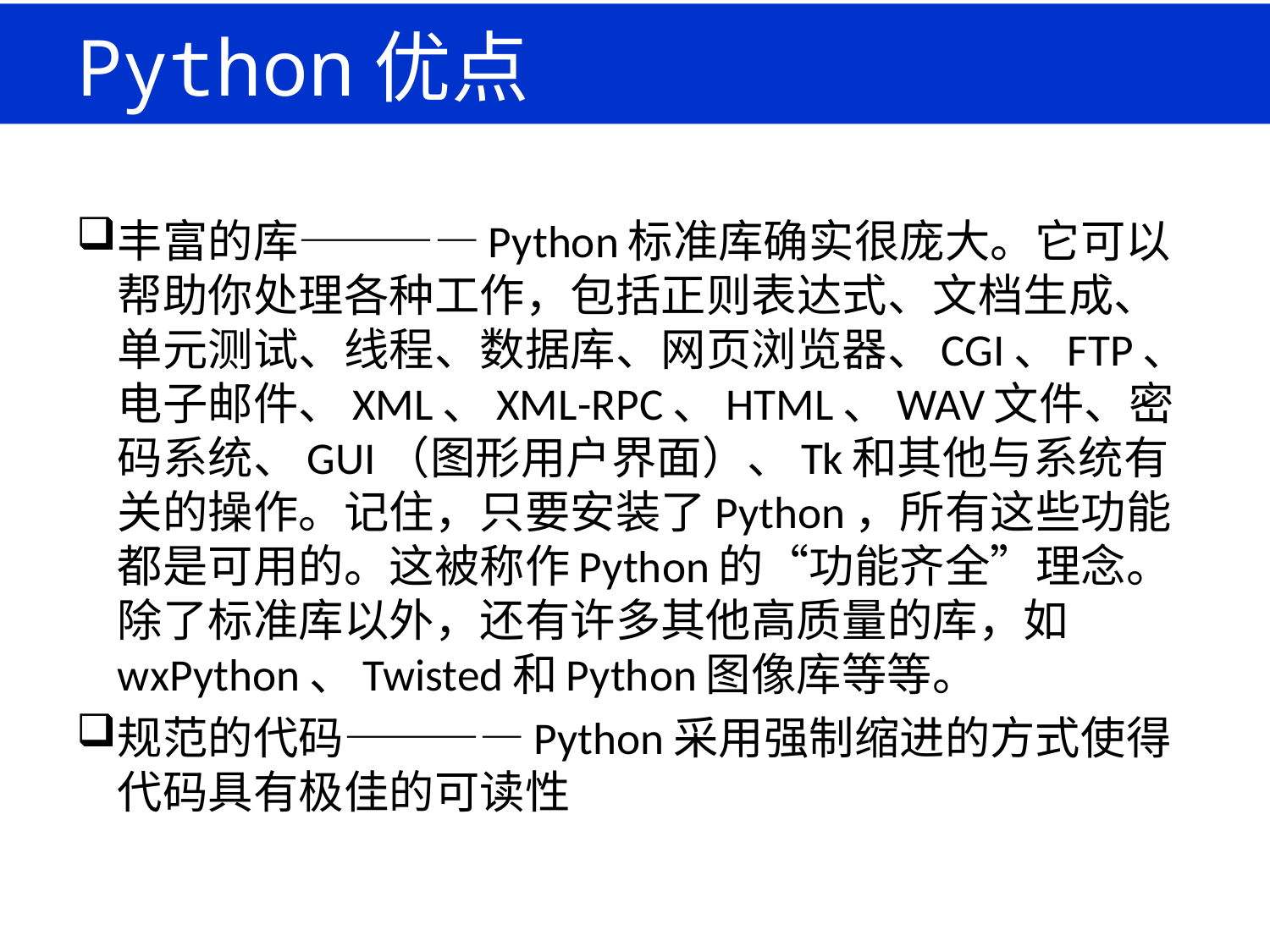

# Python优点
丰富的库————Python标准库确实很庞大。它可以帮助你处理各种工作，包括正则表达式、文档生成、单元测试、线程、数据库、网页浏览器、CGI、FTP、电子邮件、XML、XML-RPC、HTML、WAV文件、密码系统、GUI（图形用户界面）、Tk和其他与系统有关的操作。记住，只要安装了Python，所有这些功能都是可用的。这被称作Python的“功能齐全”理念。除了标准库以外，还有许多其他高质量的库，如wxPython、Twisted和Python图像库等等。
规范的代码————Python采用强制缩进的方式使得代码具有极佳的可读性